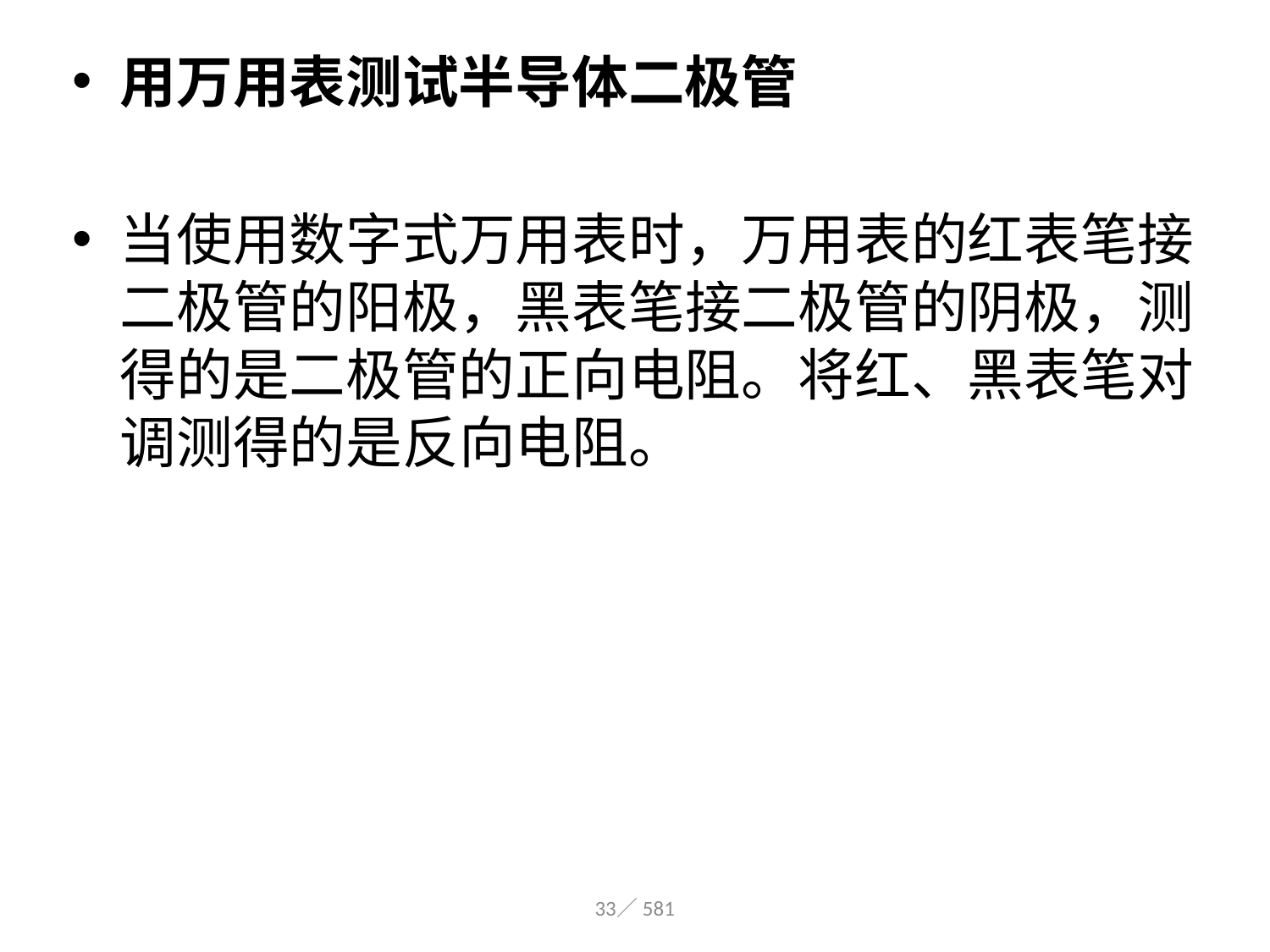

用万用表测试半导体二极管

当使用数字式万用表时，万用表的红表笔接二极管的阳极，黑表笔接二极管的阴极，测得的是二极管的正向电阻。将红、黑表笔对调测得的是反向电阻。
33／581